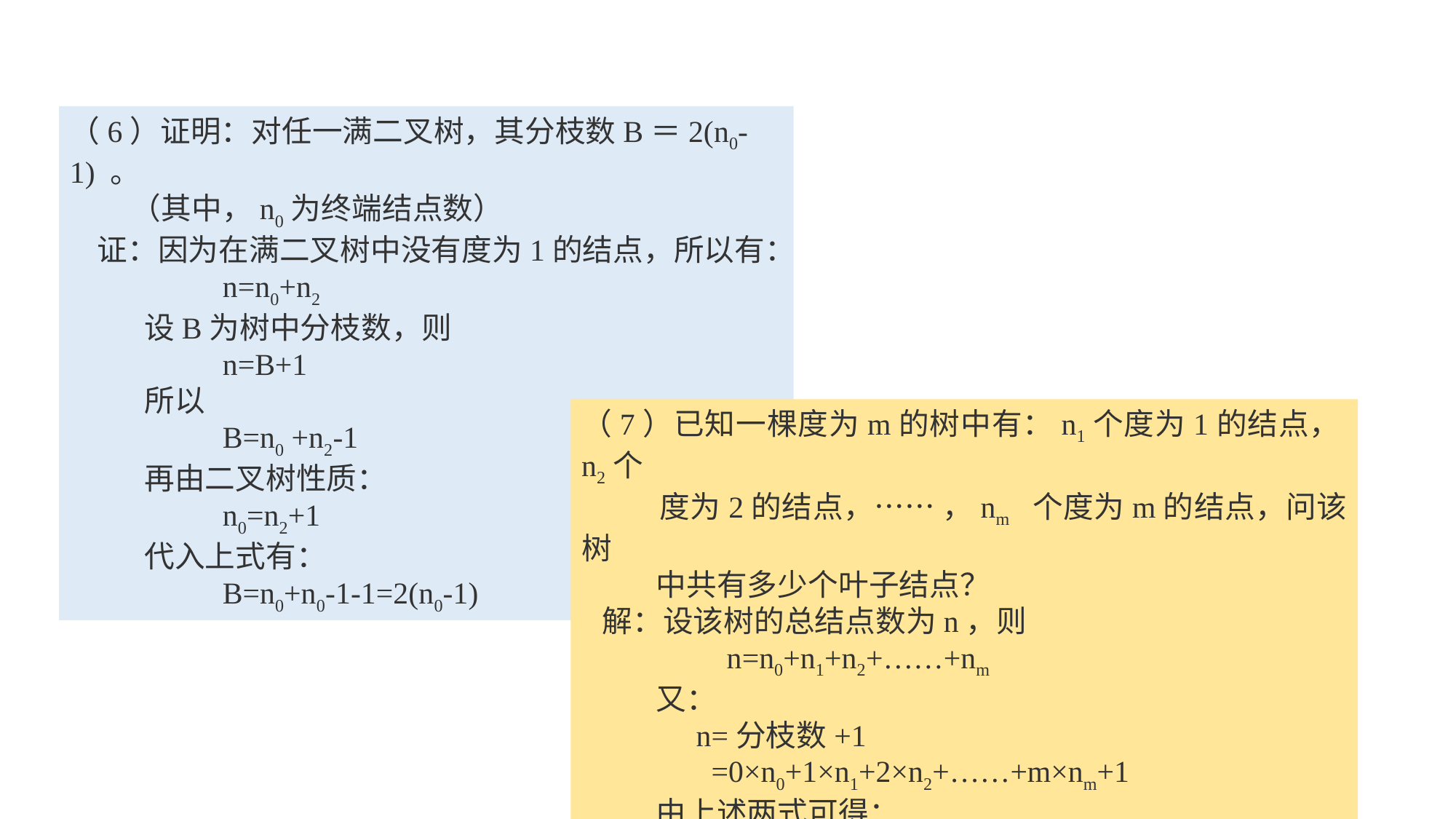

（6）证明：对任一满二叉树，其分枝数B＝2(n0-1) 。
        （其中，n0为终端结点数）
   证：因为在满二叉树中没有度为1的结点，所以有：
                    n=n0+n2
          设B为树中分枝数，则
                    n=B+1
          所以
                    B=n0 +n2-1
          再由二叉树性质：
                    n0=n2+1
          代入上式有：
                    B=n0+n0-1-1=2(n0-1)
（7）已知一棵度为m的树中有：n1个度为1的结点，n2个
          度为2的结点，…… ，nm  个度为m的结点，问该树
          中共有多少个叶子结点？
  解：设该树的总结点数为n，则
                   n=n0+n1+n2+……+nm
          又：
               n=分枝数+1
                 =0×n0+1×n1+2×n2+……+m×nm+1
          由上述两式可得：
                n0= n2+2n3+……+(m-1)nm+1